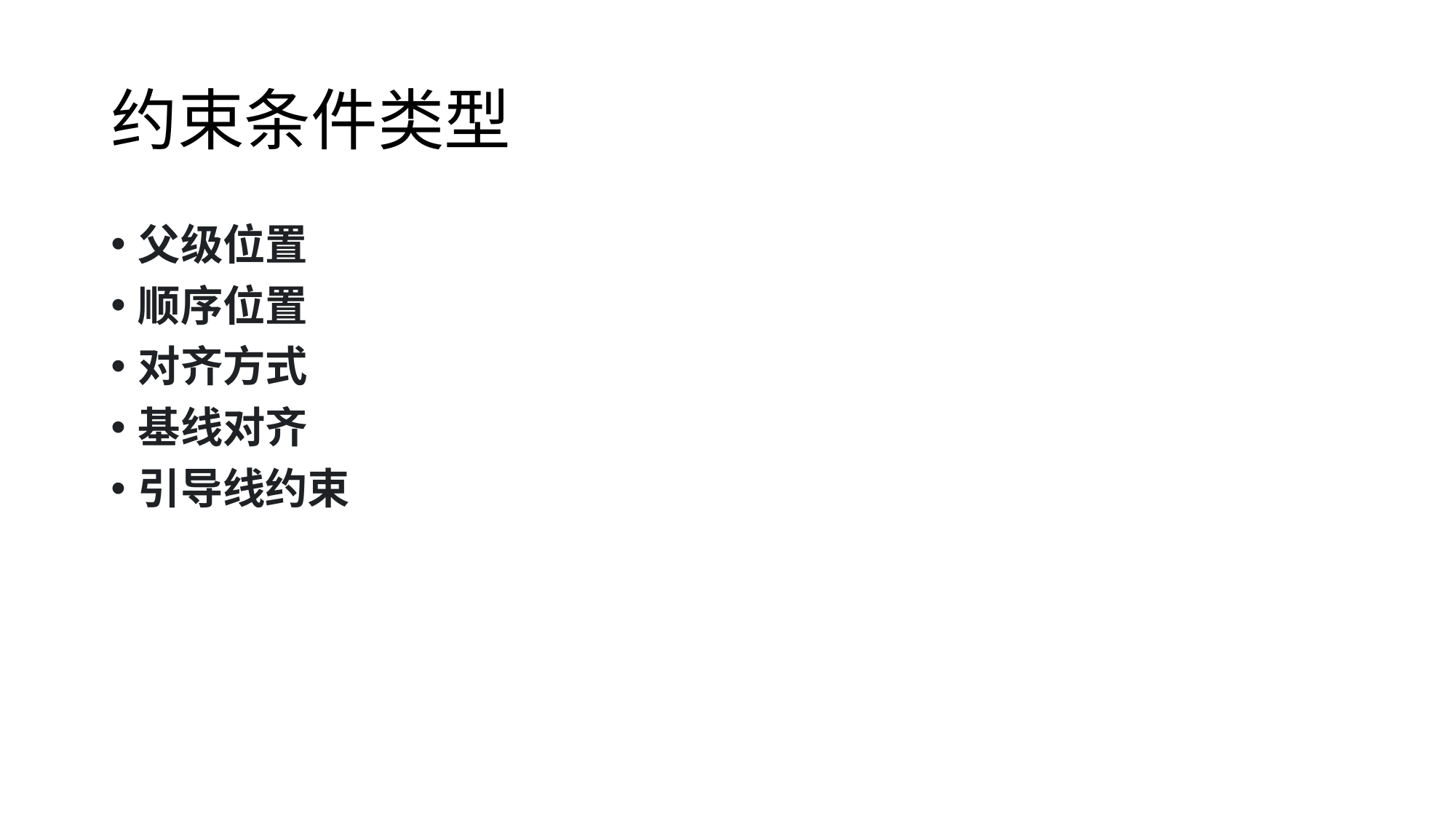

# 约束条件类型
父级位置
顺序位置
对齐方式
基线对齐
引导线约束